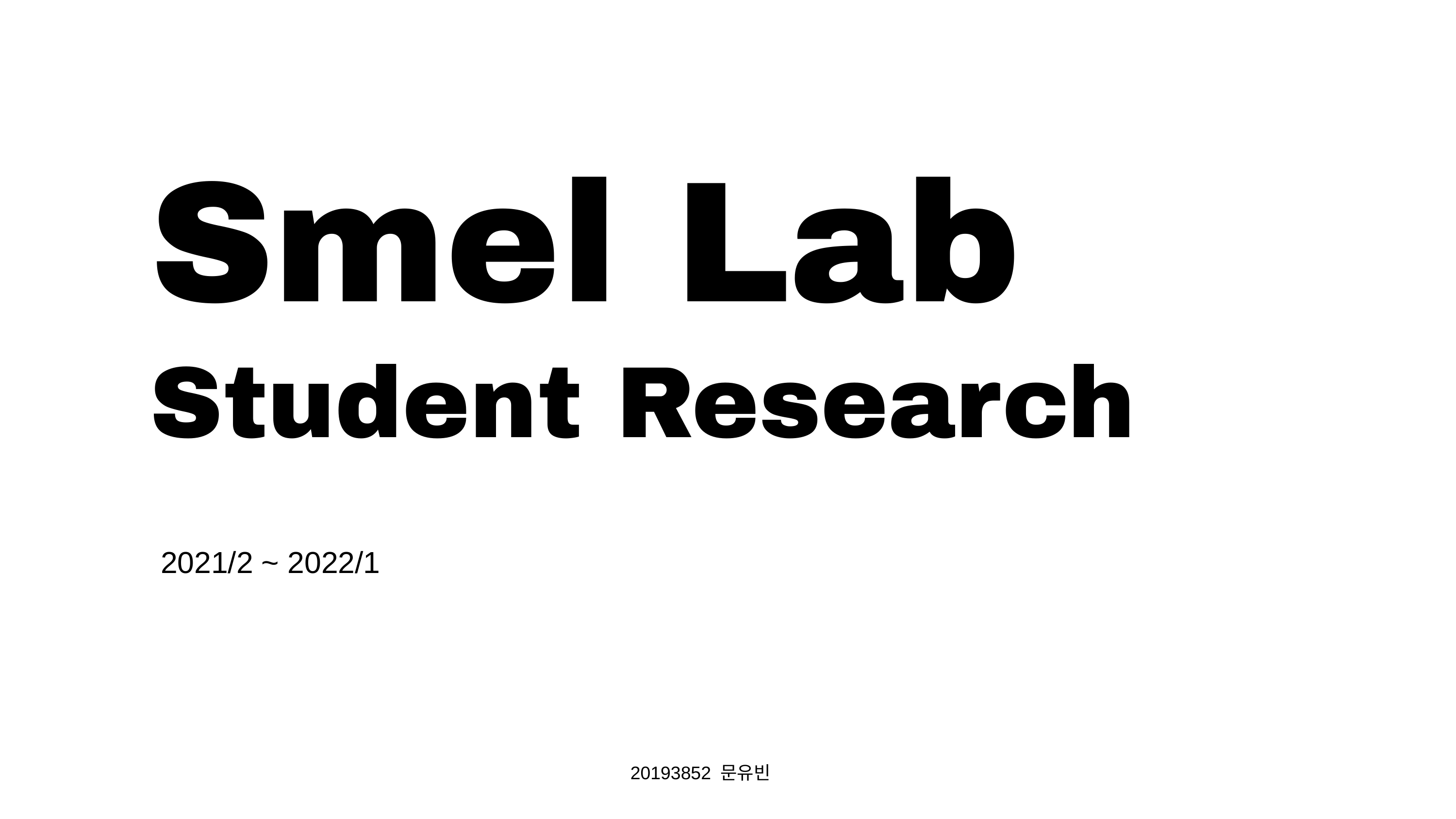

Smel Lab
Student Research
2021/2 ~ 2022/1
20193852 문유빈